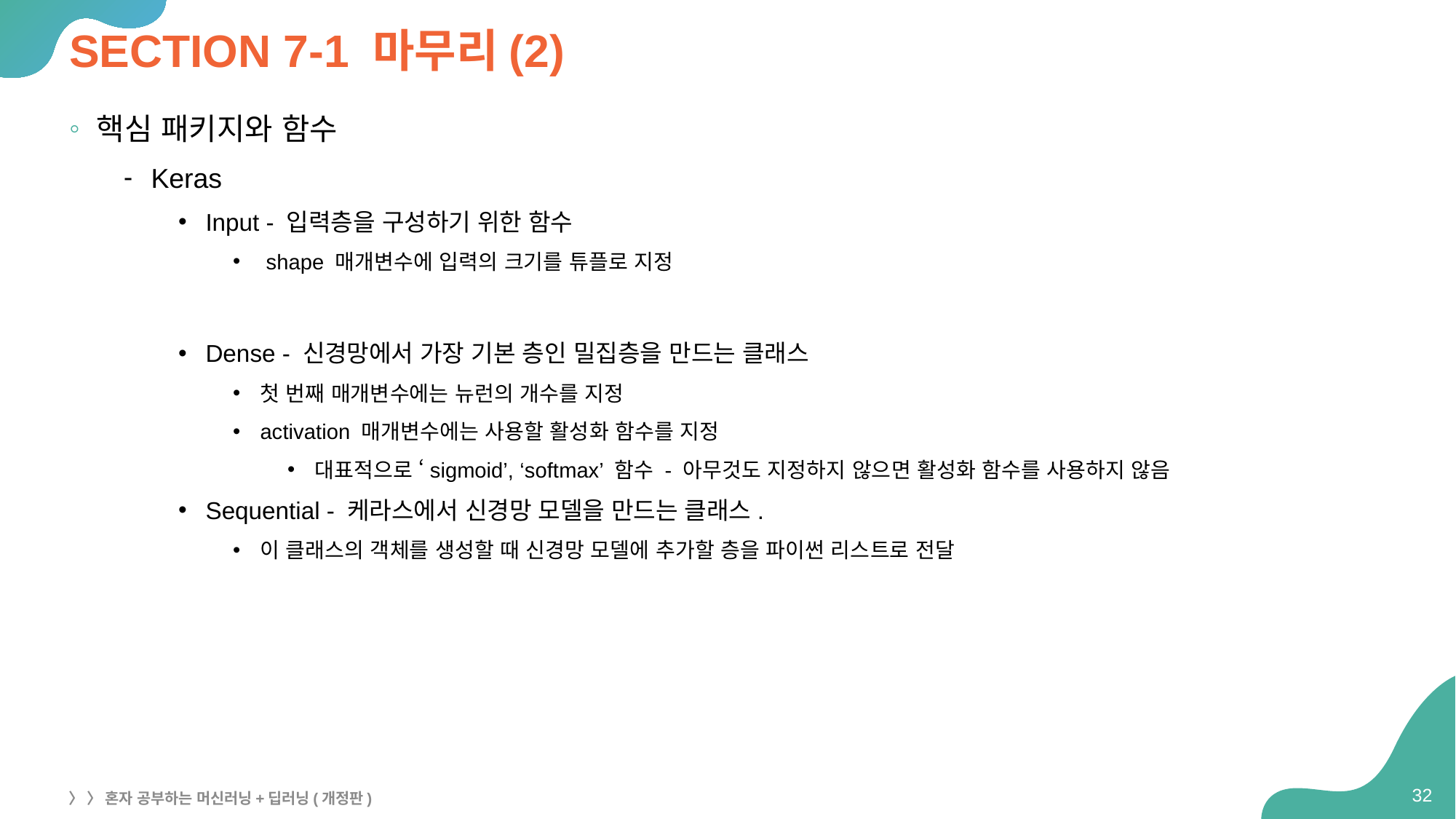

# SECTION 7-1 마무리(2)
핵심 패키지와 함수
Keras
Input - 입력층을 구성하기 위한 함수
 shape 매개변수에 입력의 크기를 튜플로 지정

Dense - 신경망에서 가장 기본 층인 밀집층을 만드는 클래스
첫 번째 매개변수에는 뉴런의 개수를 지정
activation 매개변수에는 사용할 활성화 함수를 지정
대표적으로 ‘sigmoid’, ‘softmax’ 함수 - 아무것도 지정하지 않으면 활성화 함수를 사용하지 않음
Sequential - 케라스에서 신경망 모델을 만드는 클래스.
이 클래스의 객체를 생성할 때 신경망 모델에 추가할 층을 파이썬 리스트로 전달
32
〉 〉 혼자 공부하는 머신러닝+딥러닝(개정판)